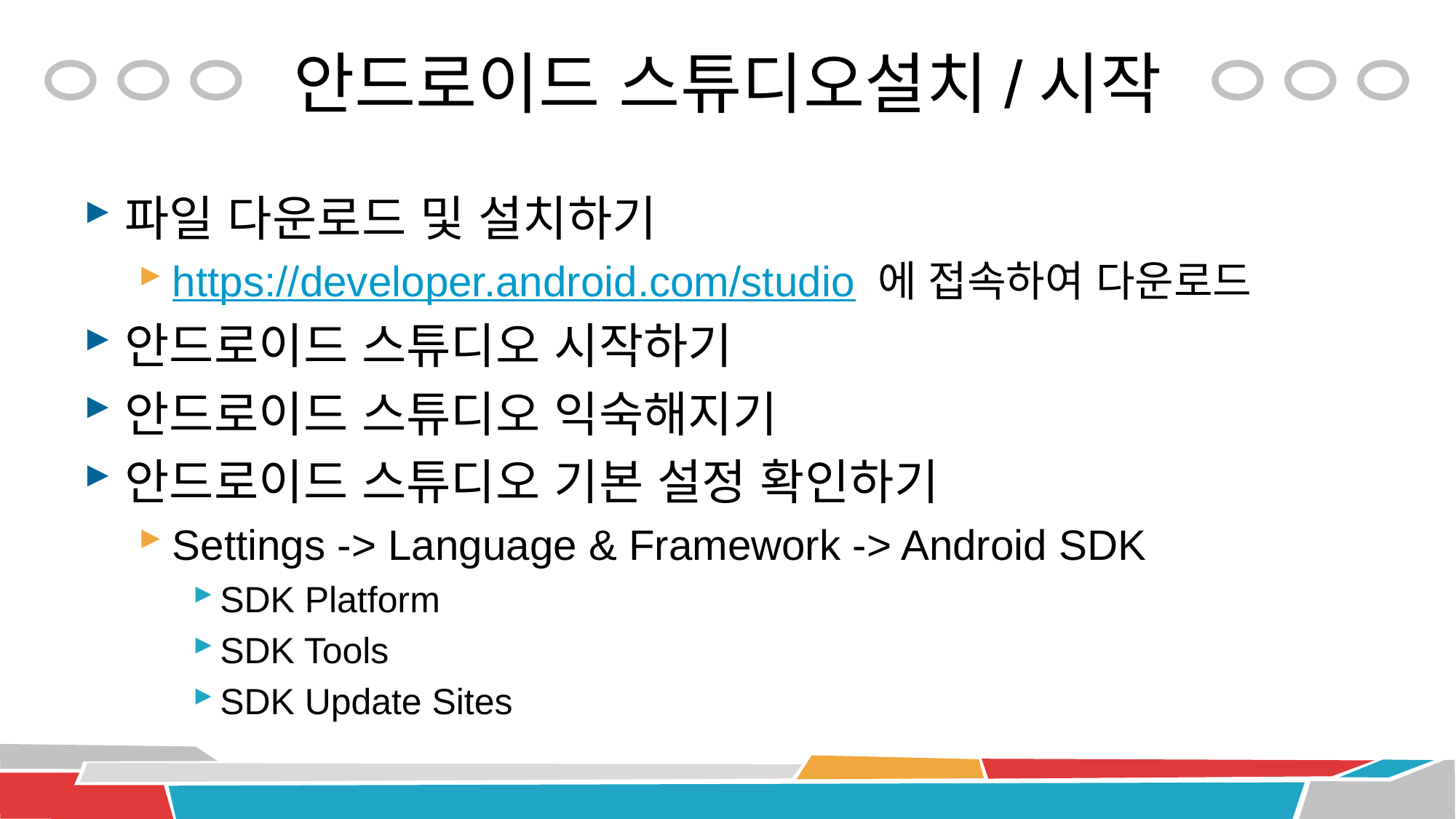

# 안드로이드 스튜디오설치/시작
파일 다운로드 및 설치하기
https://developer.android.com/studio 에 접속하여 다운로드
안드로이드 스튜디오 시작하기
안드로이드 스튜디오 익숙해지기
안드로이드 스튜디오 기본 설정 확인하기
Settings -> Language & Framework -> Android SDK
SDK Platform
SDK Tools
SDK Update Sites